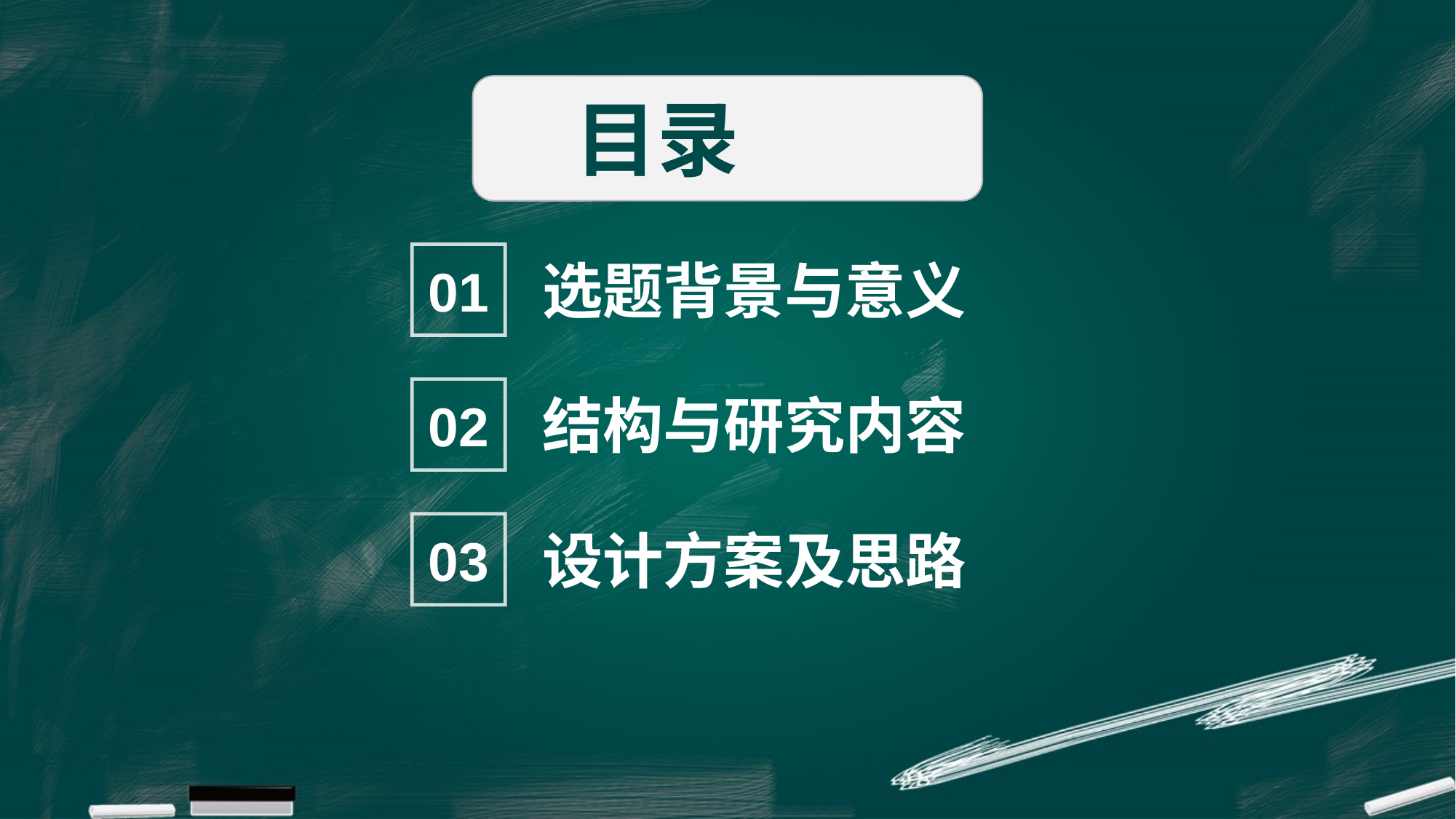

目录
01
选题背景与意义
02
结构与研究内容
03
设计方案及思路